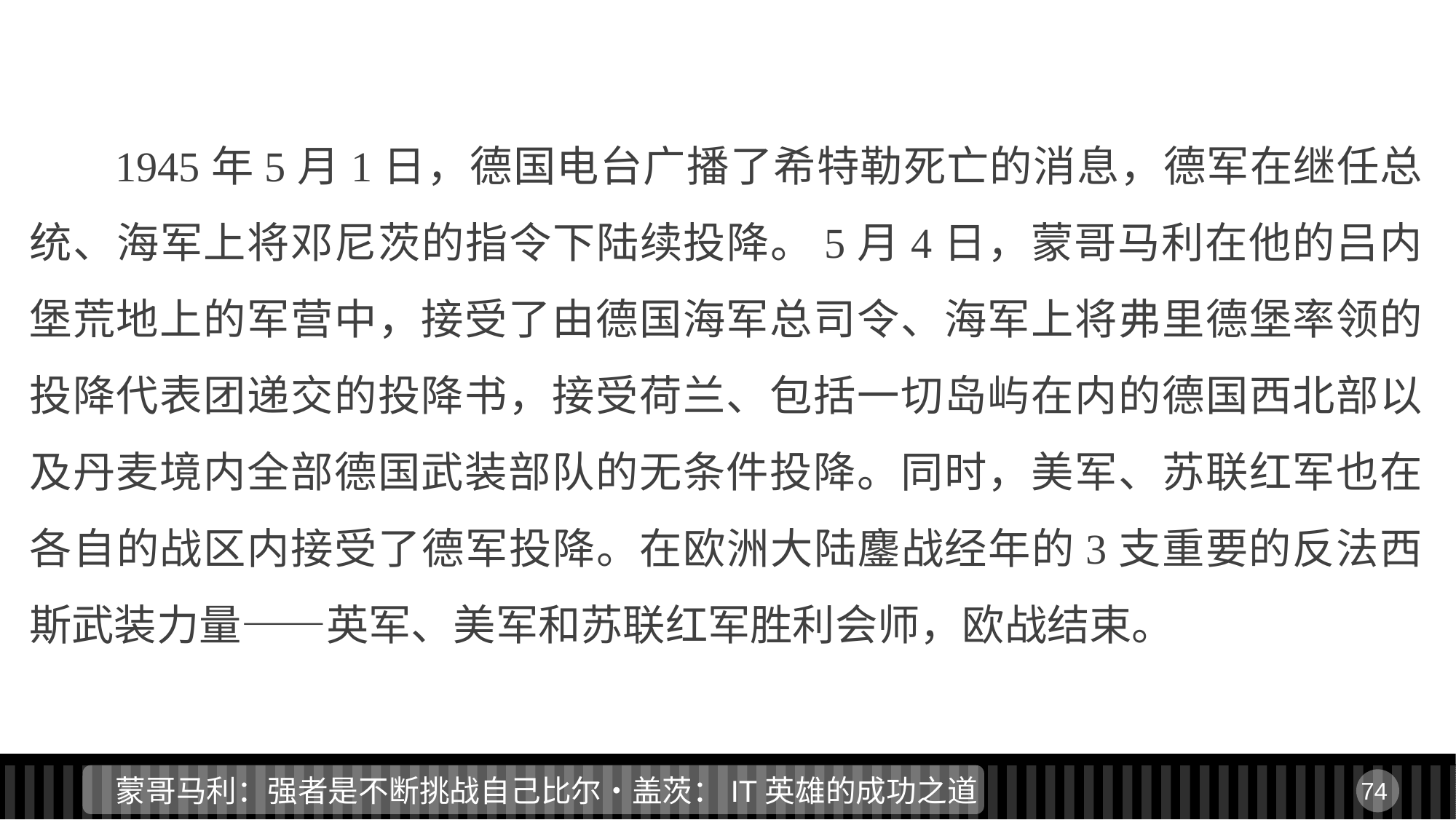

1945年5月1日，德国电台广播了希特勒死亡的消息，德军在继任总统、海军上将邓尼茨的指令下陆续投降。5月4日，蒙哥马利在他的吕内堡荒地上的军营中，接受了由德国海军总司令、海军上将弗里德堡率领的投降代表团递交的投降书，接受荷兰、包括一切岛屿在内的德国西北部以及丹麦境内全部德国武装部队的无条件投降。同时，美军、苏联红军也在各自的战区内接受了德军投降。在欧洲大陆鏖战经年的3支重要的反法西斯武装力量——英军、美军和苏联红军胜利会师，欧战结束。